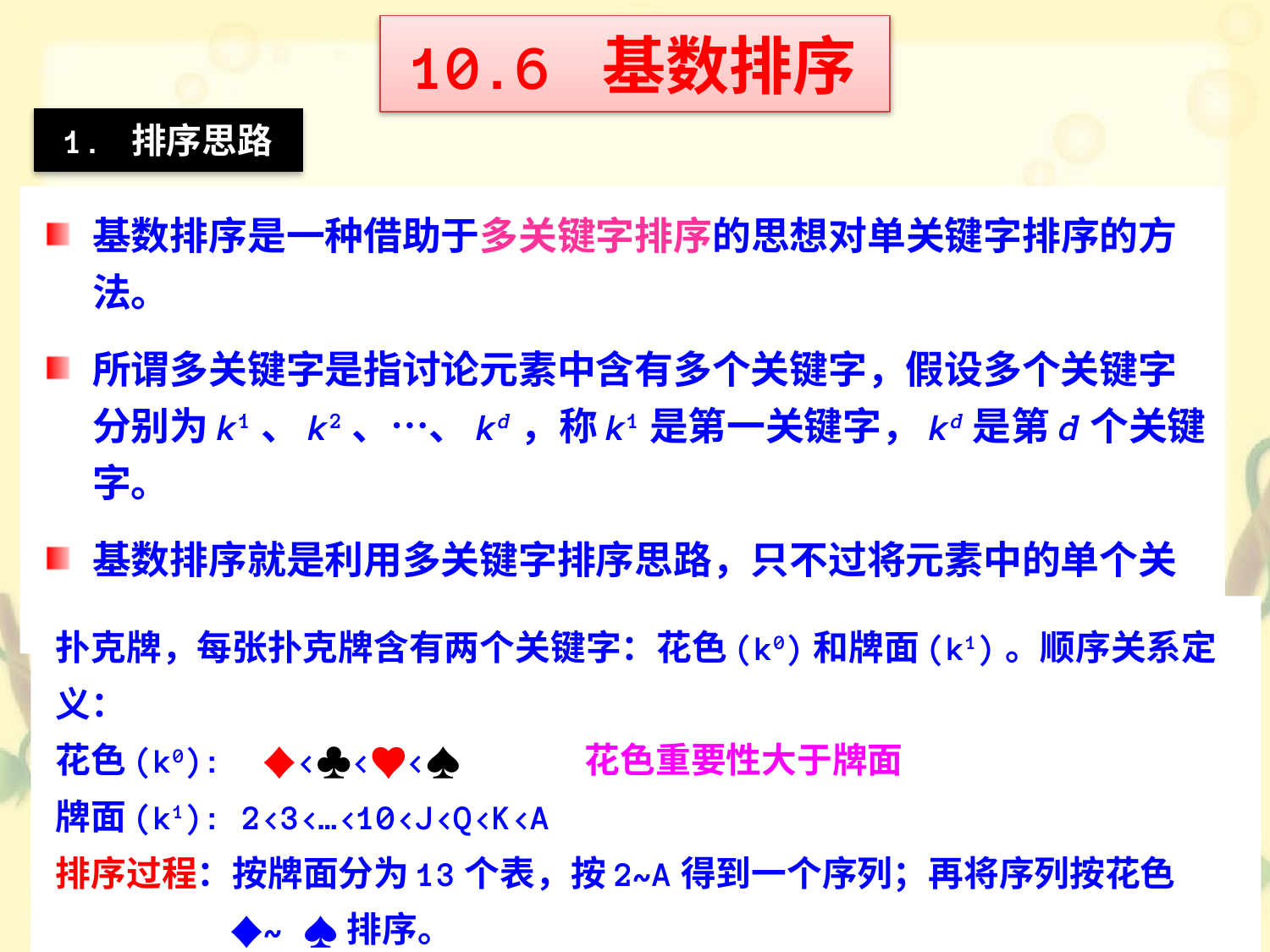

10.6 基数排序
1. 排序思路
基数排序是一种借助于多关键字排序的思想对单关键字排序的方法。
所谓多关键字是指讨论元素中含有多个关键字，假设多个关键字分别为k1、k2、…、kd，称k1是第一关键字，kd是第d个关键字。
基数排序就是利用多关键字排序思路，只不过将元素中的单个关键字分为多个位，每个位看成一个关键字。
扑克牌，每张扑克牌含有两个关键字：花色(k0)和牌面(k1)。顺序关系定义：
花色(k0):  ♦<♣<♥<♠      花色重要性大于牌面
牌面(k1): 2<3<…<10<J<Q<K<A
排序过程：按牌面分为13个表，按2~A得到一个序列；再将序列按花色
         ♦~ ♠排序。